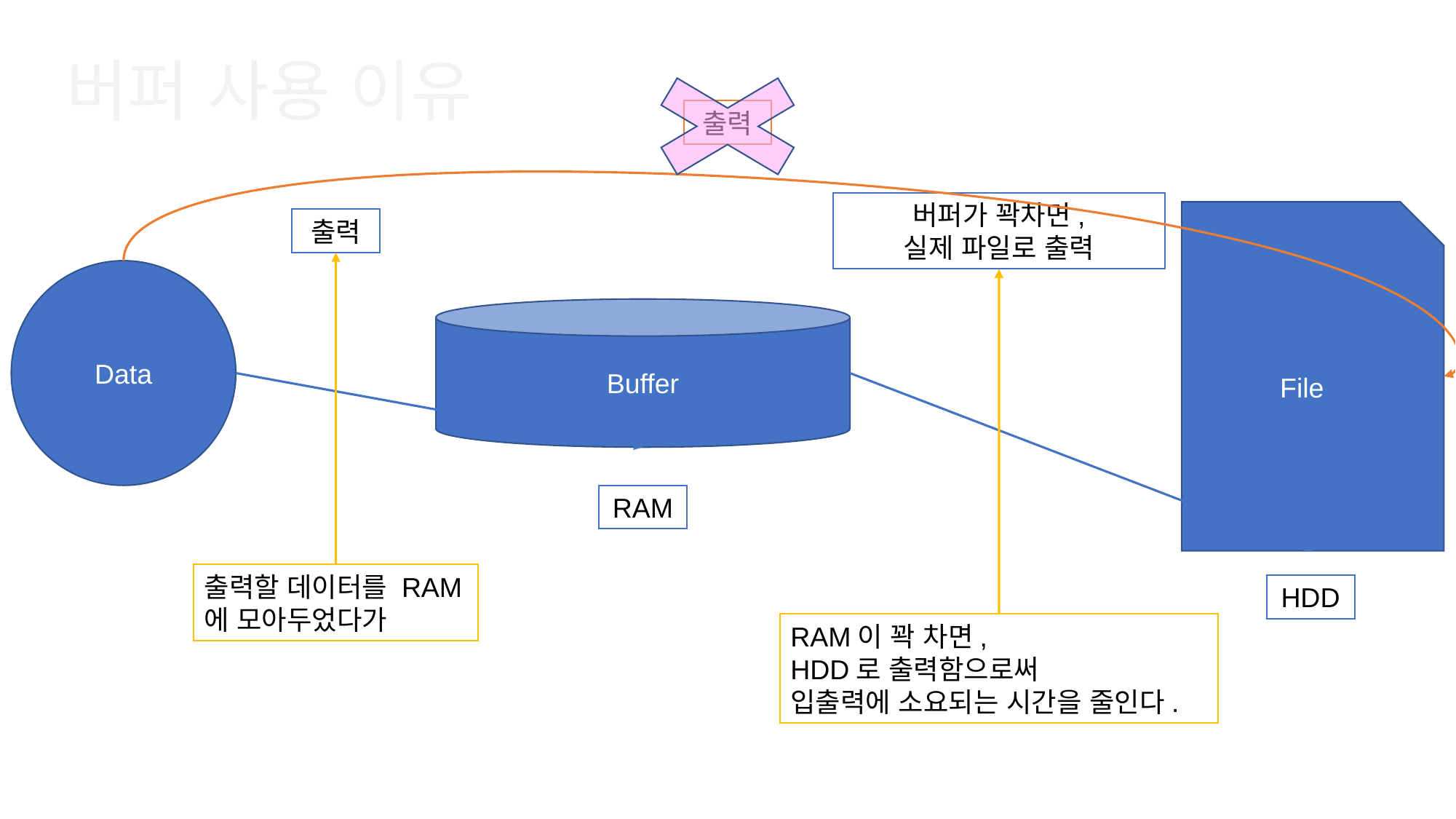

# 버퍼 사용 이유

출력
버퍼가 꽉차면,
실제 파일로 출력
File
출력
Data
Buffer
RAM
출력할 데이터를 RAM에 모아두었다가
HDD
RAM이 꽉 차면,
HDD로 출력함으로써
입출력에 소요되는 시간을 줄인다.